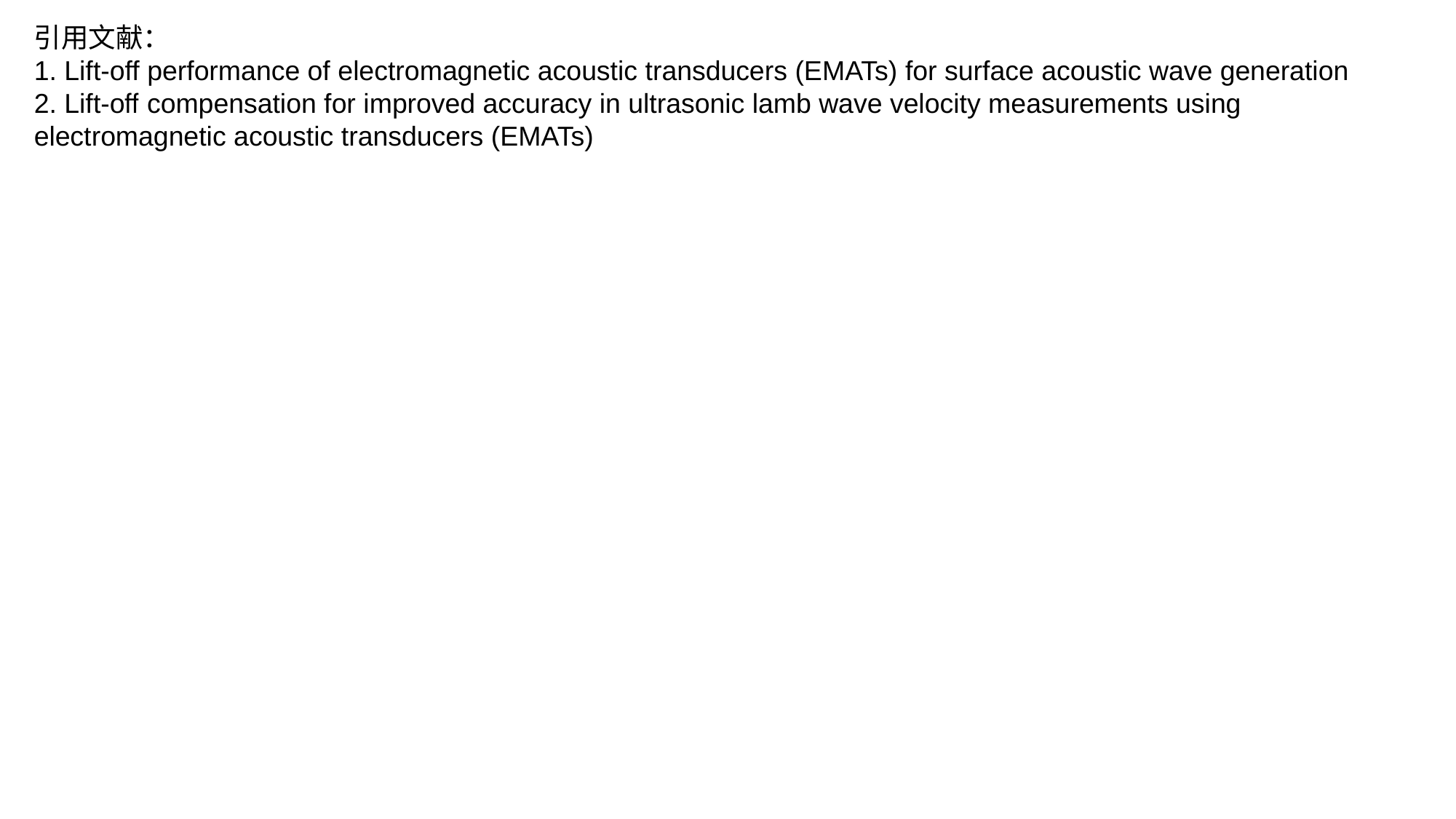

引用文献：
1. Lift-off performance of electromagnetic acoustic transducers (EMATs) for surface acoustic wave generation
2. Lift-oﬀ compensation for improved accuracy in ultrasonic lamb wave velocity measurements using electromagnetic acoustic transducers (EMATs)